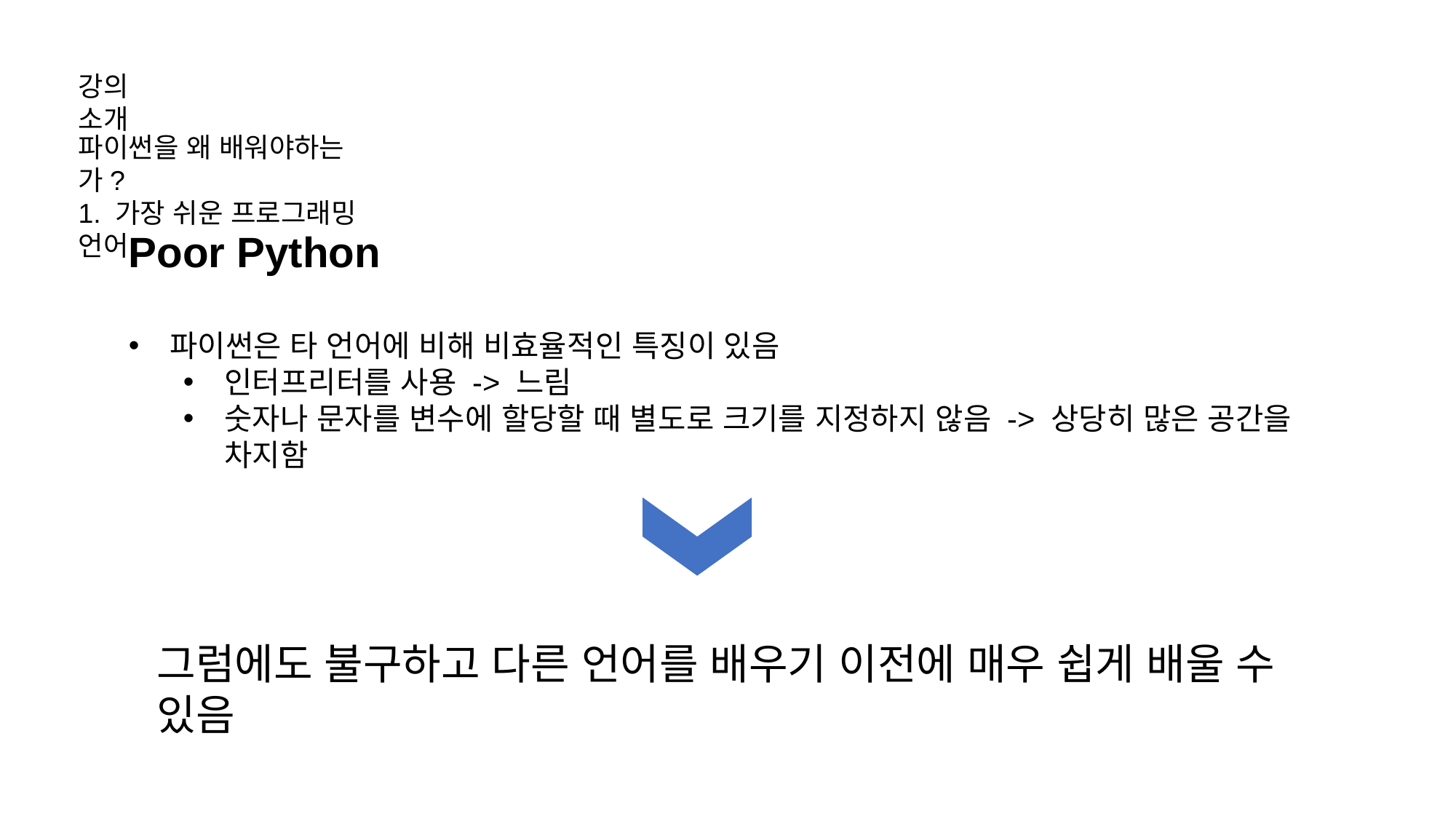

강의 소개
파이썬을 왜 배워야하는가?
1. 가장 쉬운 프로그래밍 언어
Poor Python

파이썬은 타 언어에 비해 비효율적인 특징이 있음
인터프리터를 사용 -> 느림
숫자나 문자를 변수에 할당할 때 별도로 크기를 지정하지 않음 -> 상당히 많은 공간을 차지함

그럼에도 불구하고 다른 언어를 배우기 이전에 매우 쉽게 배울 수 있음